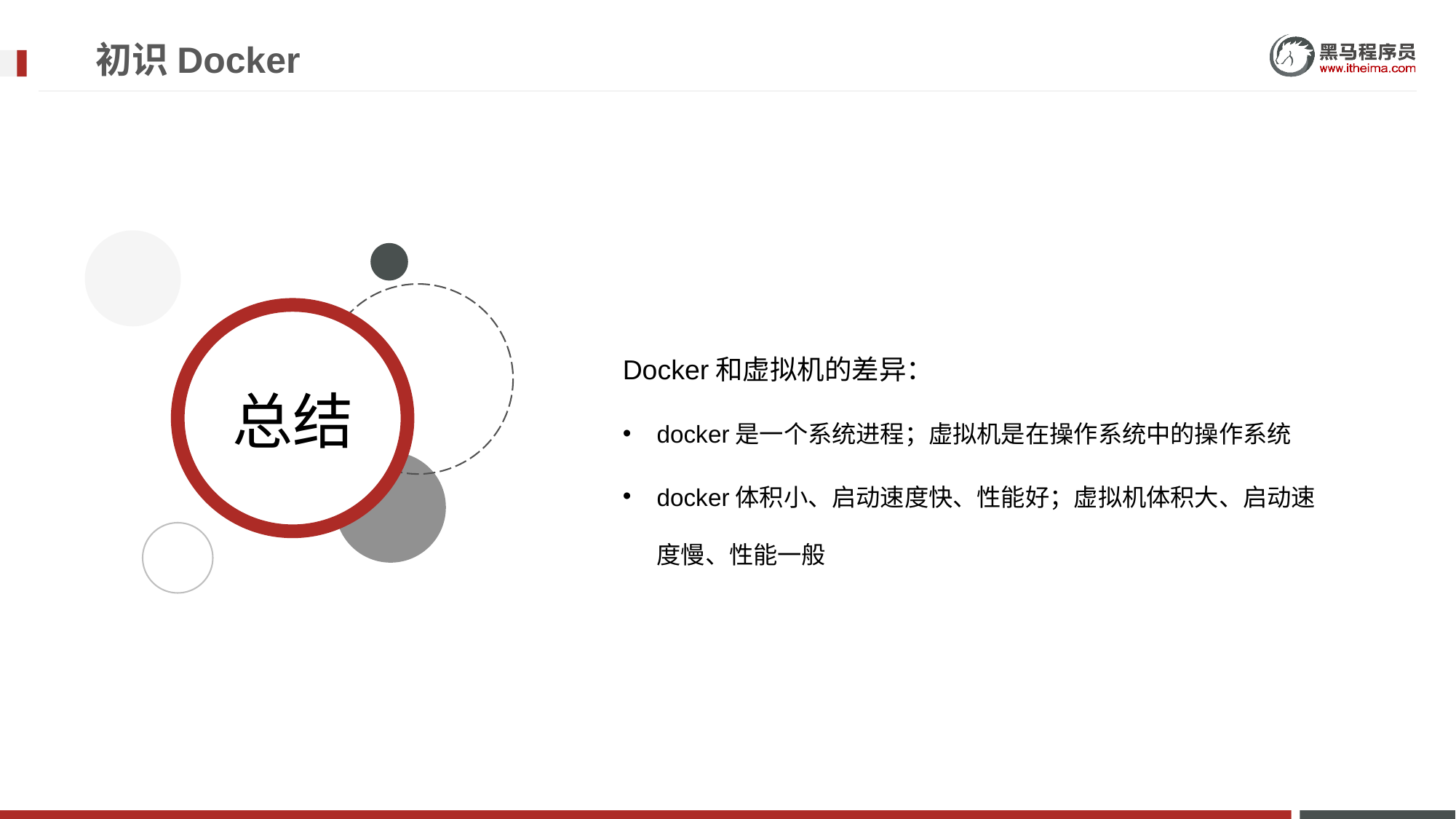

# 初识Docker
Docker和虚拟机的差异：
docker是一个系统进程；虚拟机是在操作系统中的操作系统
docker体积小、启动速度快、性能好；虚拟机体积大、启动速度慢、性能一般